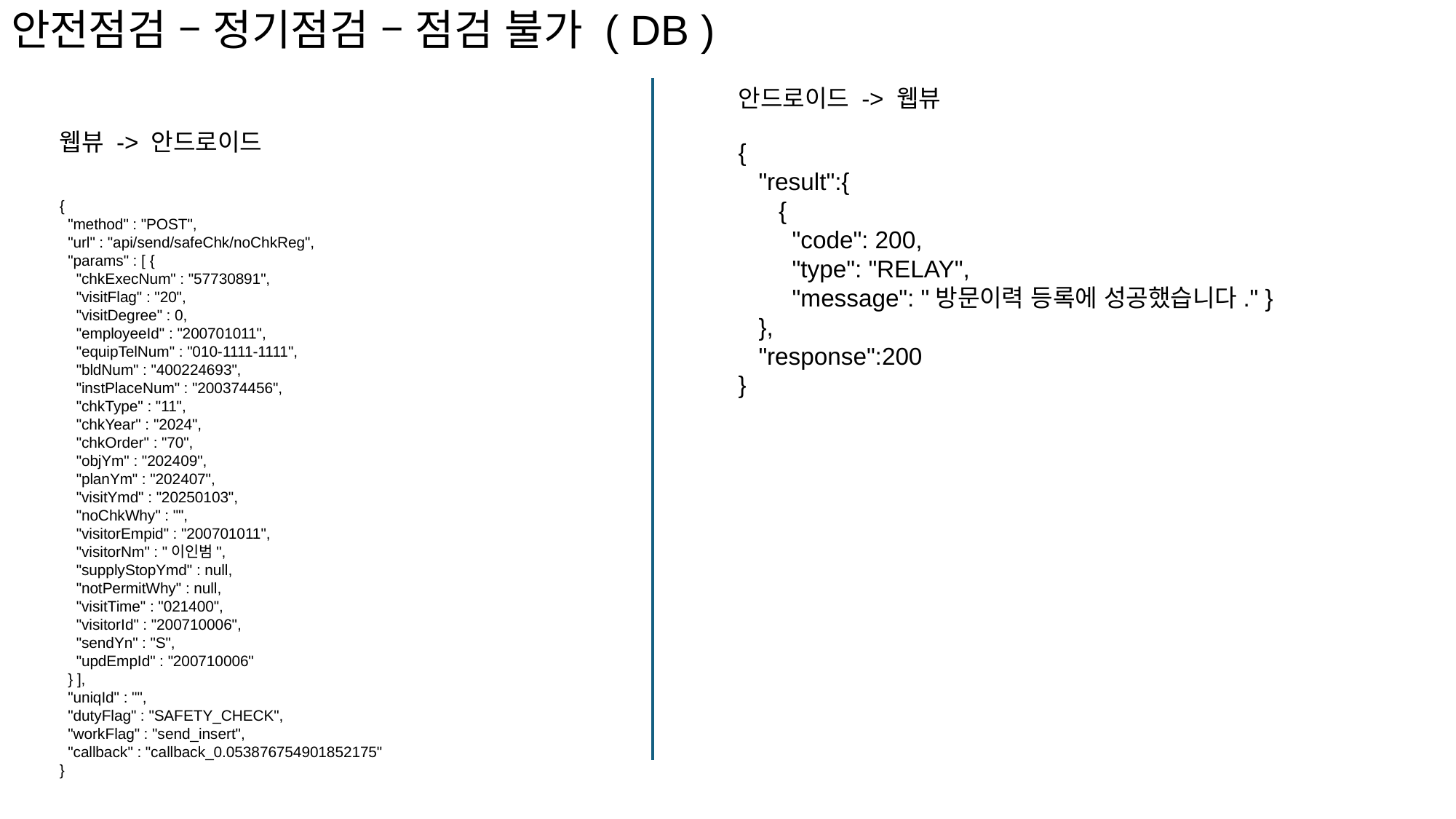

# 안전점검 – 정기점검 – 점검 불가 ( DB )
안드로이드 -> 웹뷰
웹뷰 -> 안드로이드
{
   "result":{
      {
        "code": 200,
        "type": "RELAY",
        "message": "방문이력 등록에 성공했습니다." }
   },
   "response":200
}
{
  "method" : "POST",
  "url" : "api/send/safeChk/noChkReg",
  "params" : [ {
    "chkExecNum" : "57730891",
    "visitFlag" : "20",
    "visitDegree" : 0,
    "employeeId" : "200701011",
    "equipTelNum" : "010-1111-1111",
    "bldNum" : "400224693",
    "instPlaceNum" : "200374456",
    "chkType" : "11",
    "chkYear" : "2024",
    "chkOrder" : "70",
    "objYm" : "202409",
    "planYm" : "202407",
    "visitYmd" : "20250103",
    "noChkWhy" : "",
    "visitorEmpid" : "200701011",
    "visitorNm" : "이인범",
    "supplyStopYmd" : null,
    "notPermitWhy" : null,
    "visitTime" : "021400",
    "visitorId" : "200710006",
    "sendYn" : "S",
    "updEmpId" : "200710006"
  } ],
  "uniqId" : "",
  "dutyFlag" : "SAFETY_CHECK",
  "workFlag" : "send_insert",
  "callback" : "callback_0.053876754901852175"
}